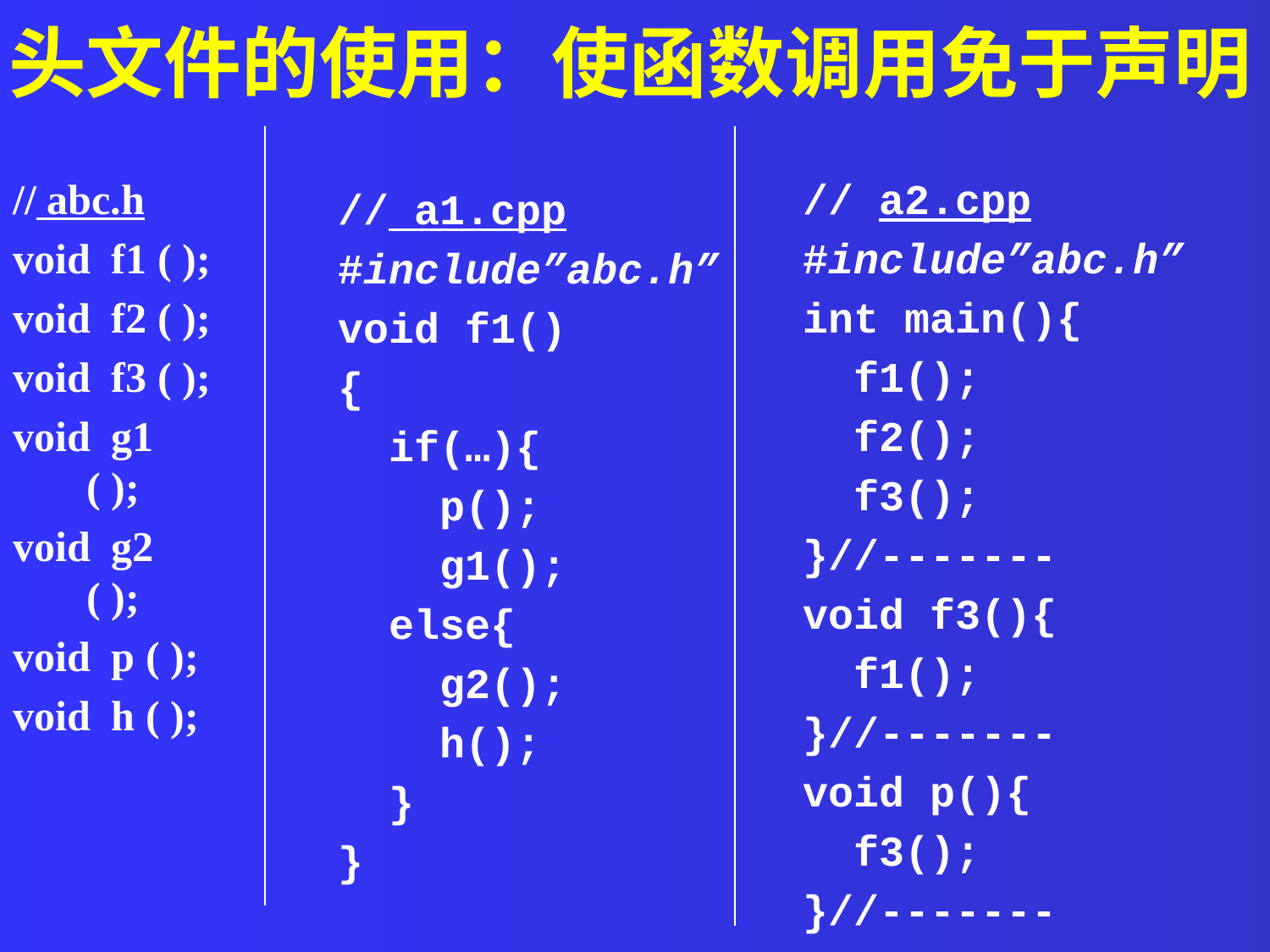

头文件的使用：使函数调用免于声明
// abc.h
void  f1 ( );
void  f2 ( );
void  f3 ( );
void  g1 ( );
void  g2 ( );
void  p ( );
void  h ( );
// a2.cpp
#include”abc.h”
int main(){
  f1();
  f2();
  f3();
}//-------
void f3(){
  f1();
}//-------
void p(){
  f3();
}//-------
// a1.cpp
#include”abc.h”
void f1()
{
  if(…){
    p();
    g1();
  else{
    g2();
    h();
  }
}